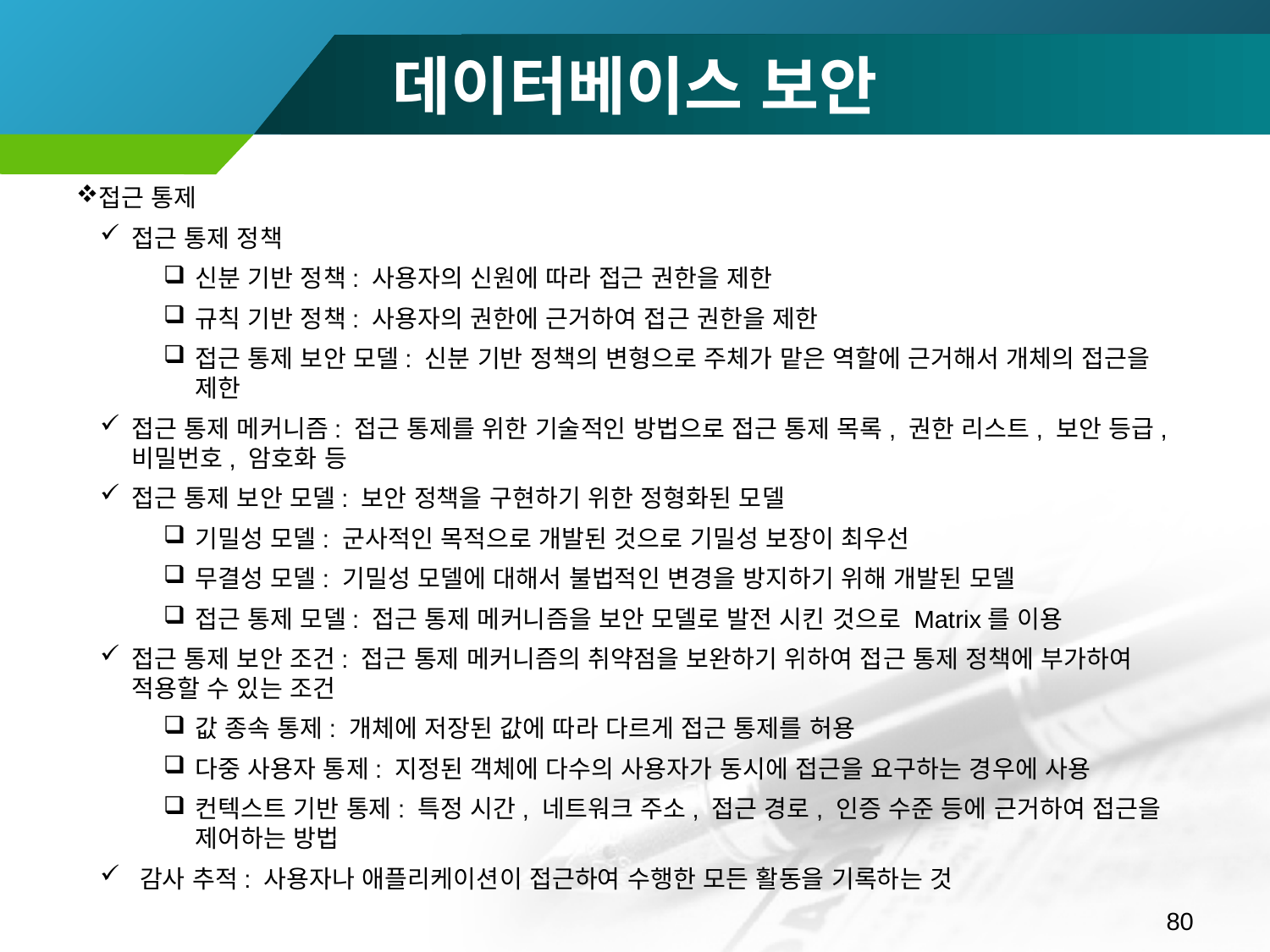

# 데이터베이스 보안
접근 통제
접근 통제 정책
신분 기반 정책: 사용자의 신원에 따라 접근 권한을 제한
규칙 기반 정책: 사용자의 권한에 근거하여 접근 권한을 제한
접근 통제 보안 모델: 신분 기반 정책의 변형으로 주체가 맡은 역할에 근거해서 개체의 접근을 제한
접근 통제 메커니즘: 접근 통제를 위한 기술적인 방법으로 접근 통제 목록, 권한 리스트, 보안 등급, 비밀번호, 암호화 등
접근 통제 보안 모델: 보안 정책을 구현하기 위한 정형화된 모델
기밀성 모델: 군사적인 목적으로 개발된 것으로 기밀성 보장이 최우선
무결성 모델: 기밀성 모델에 대해서 불법적인 변경을 방지하기 위해 개발된 모델
접근 통제 모델: 접근 통제 메커니즘을 보안 모델로 발전 시킨 것으로 Matrix를 이용
접근 통제 보안 조건: 접근 통제 메커니즘의 취약점을 보완하기 위하여 접근 통제 정책에 부가하여 적용할 수 있는 조건
값 종속 통제: 개체에 저장된 값에 따라 다르게 접근 통제를 허용
다중 사용자 통제: 지정된 객체에 다수의 사용자가 동시에 접근을 요구하는 경우에 사용
컨텍스트 기반 통제: 특정 시간, 네트워크 주소, 접근 경로, 인증 수준 등에 근거하여 접근을 제어하는 방법
감사 추적: 사용자나 애플리케이션이 접근하여 수행한 모든 활동을 기록하는 것
80